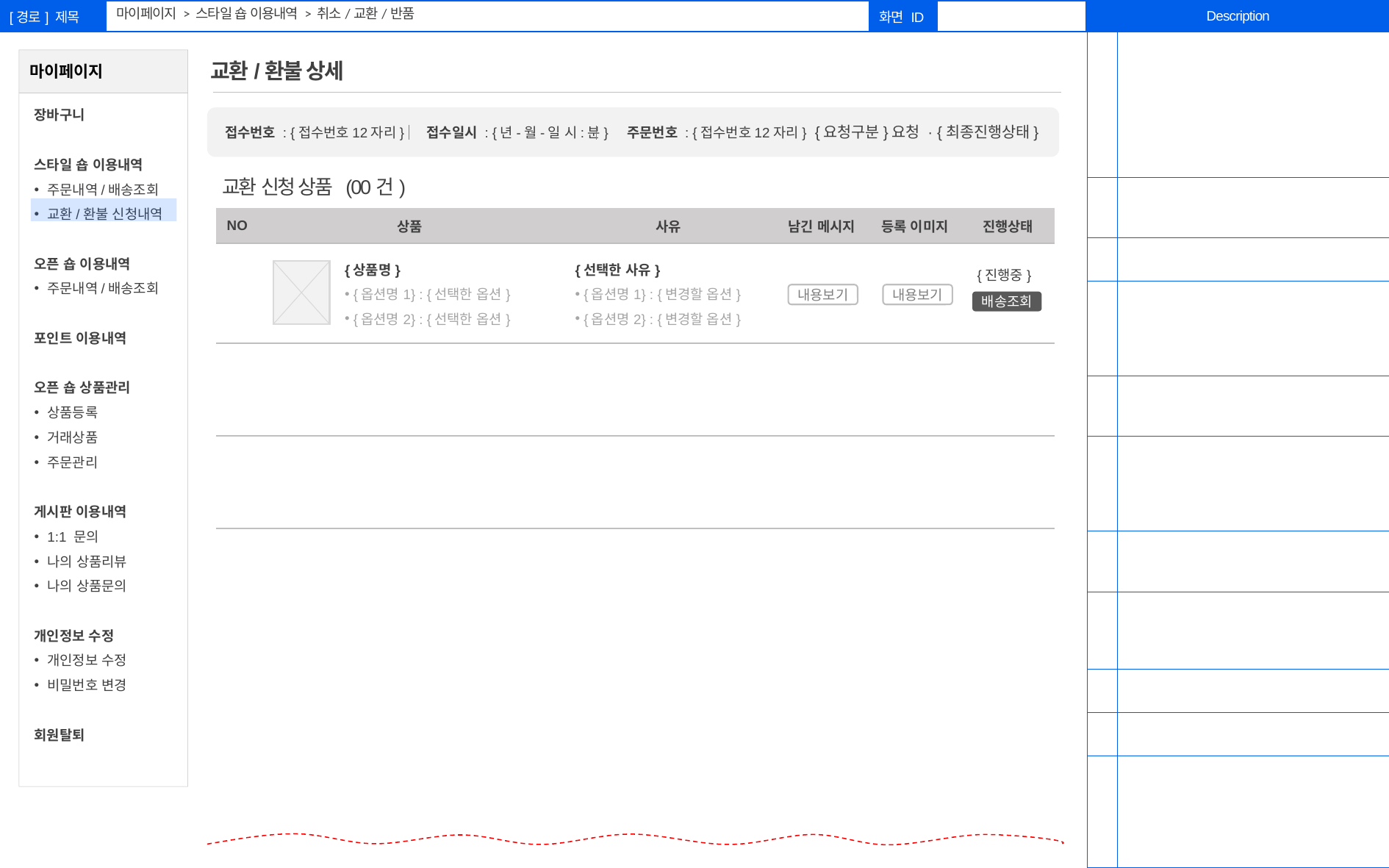

마이페이지 > 스타일 숍 이용내역 > 취소/교환/반품
#
|  |  |
| --- | --- |
|  |  |
|  |  |
|  |  |
|  |  |
|  |  |
|  |  |
|  |  |
|  |  |
|  |  |
|  |  |
교환/환불 상세
  접수번호 : {접수번호12자리}     접수일시 : {년-월-일 시:분}    주문번호 : {접수번호12자리}
{요청구분}요청 · {최종진행상태}
교환 신청 상품  (00건)

| NO | 상품 | 사유 | 남긴 메시지 | 등록 이미지 | 진행상태 |
| --- | --- | --- | --- | --- | --- |
|  | {상품명} {옵션명1} : {선택한 옵션} {옵션명2} : {선택한 옵션} | {선택한 사유} {옵션명1} : {변경할 옵션} {옵션명2} : {변경할 옵션} |  |  | {진행중} |
|  |  |  |  |  |  |
|  |  |  |  |  |  |

내용보기
내용보기
배송조회